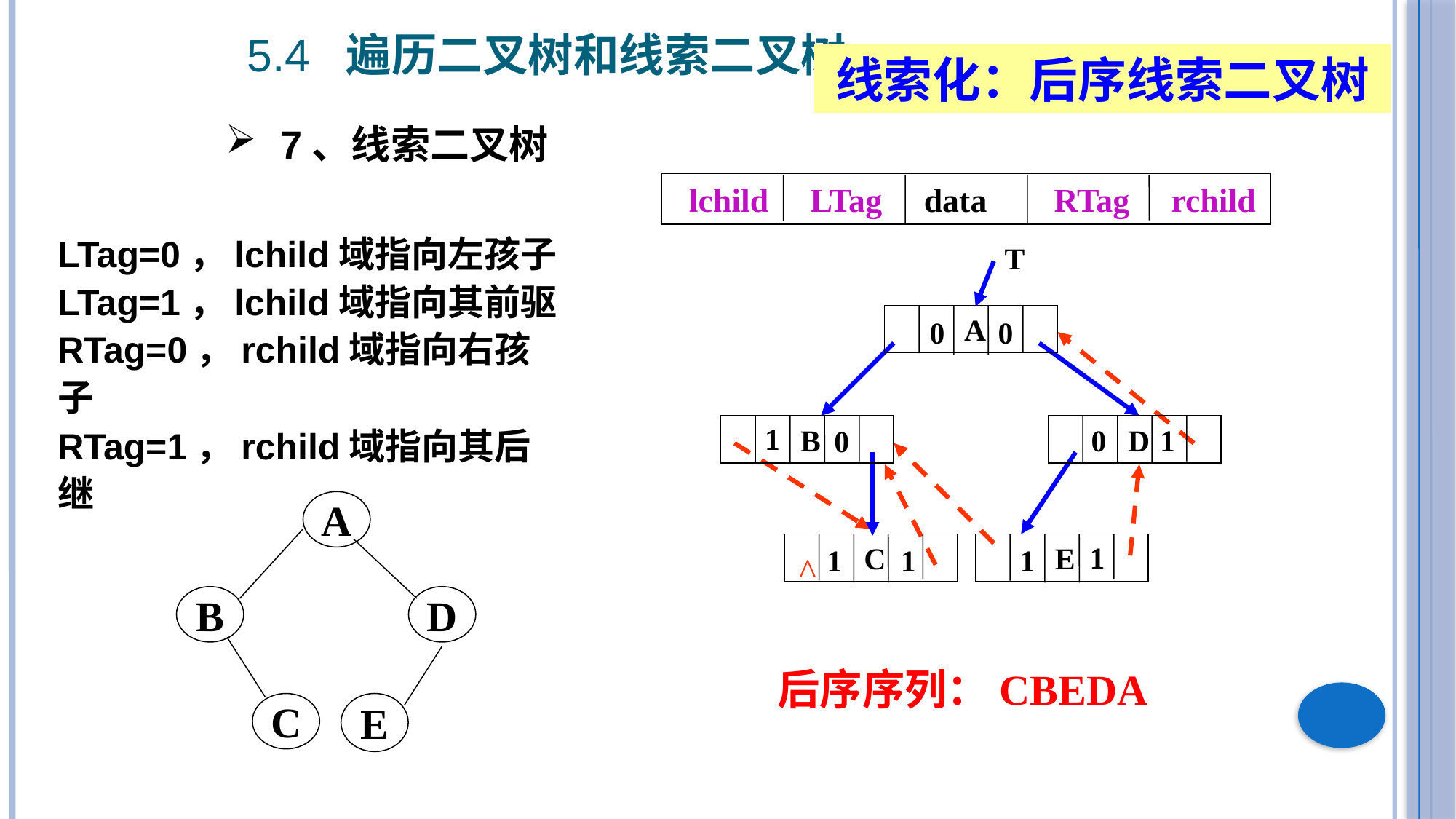

5.4  遍历二叉树和线索二叉树
线索化：后序线索二叉树
7、线索二叉树
  lchild     LTag     data        RTag     rchild

LTag=0，lchild域指向左孩子
LTag=1，lchild域指向其前驱
RTag=0，rchild域指向右孩子
RTag=1，rchild域指向其后继
T

         A

         B
         D

         C

         E

后序序列：CBEDA
0
0

1
0
1
0

A

B
D

C
E
1
1
1
1
^